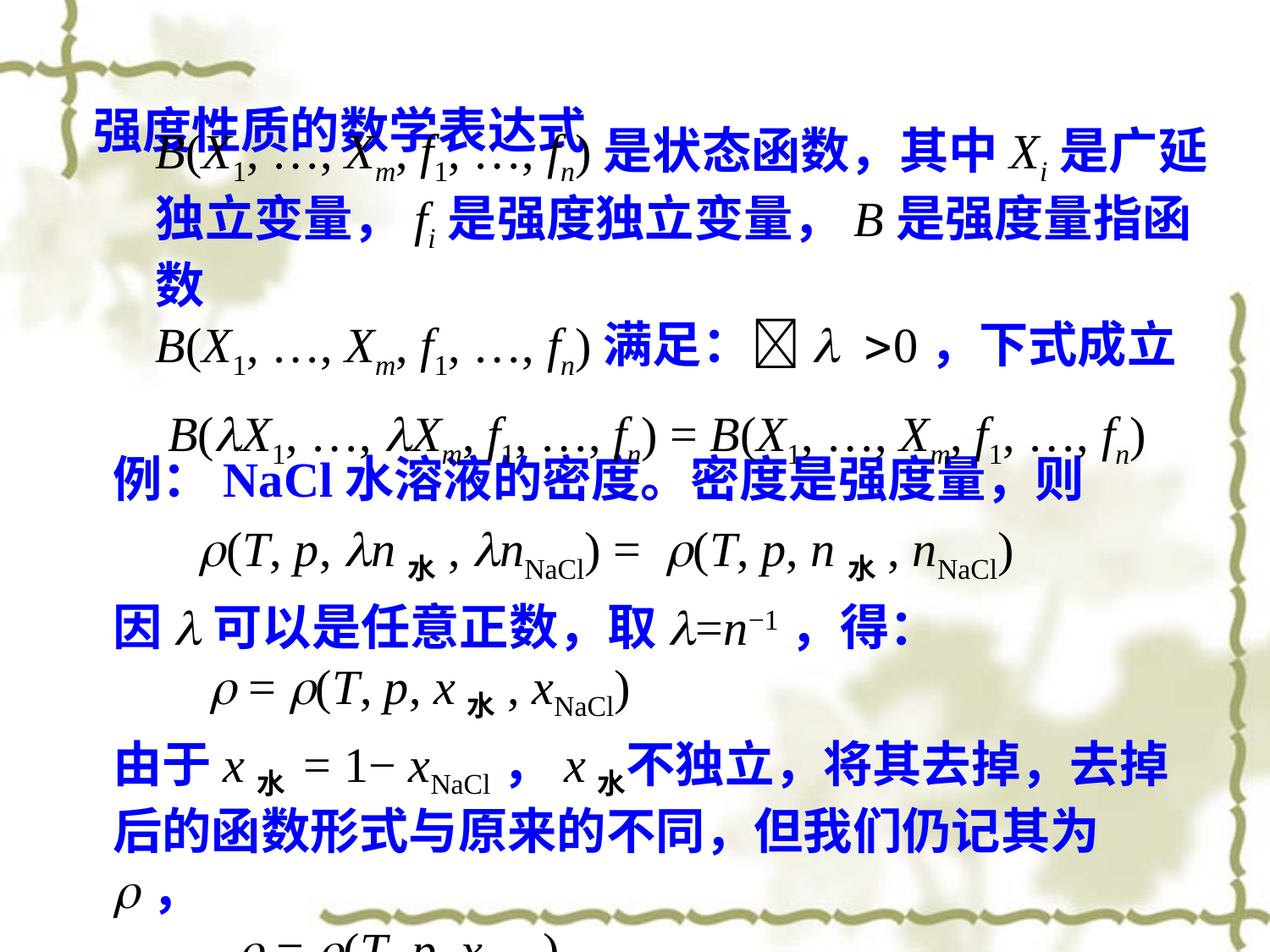

强度性质的数学表达式
B(X1, …, Xm, f1, …, fn)是状态函数，其中Xi是广延独立变量，fi是强度独立变量，B是强度量指函数
B(X1, …, Xm, f1, …, fn)满足：∀λ >0，下式成立
 B(λX1, …, λXm, f1, …, fn) = B(X1, …, Xm, f1, …, fn)
例：NaCl水溶液的密度。密度是强度量，则
       ρ(T, p, λn水, λnNaCl) = ρ(T, p, n水, nNaCl)
因λ可以是任意正数，取λ=n−1，得：
       ρ = ρ(T, p, x水, xNaCl)
由于x水 = 1− xNaCl，x水不独立，将其去掉，去掉后的函数形式与原来的不同，但我们仍记其为ρ，
         ρ = ρ(T, p, xNaCl)